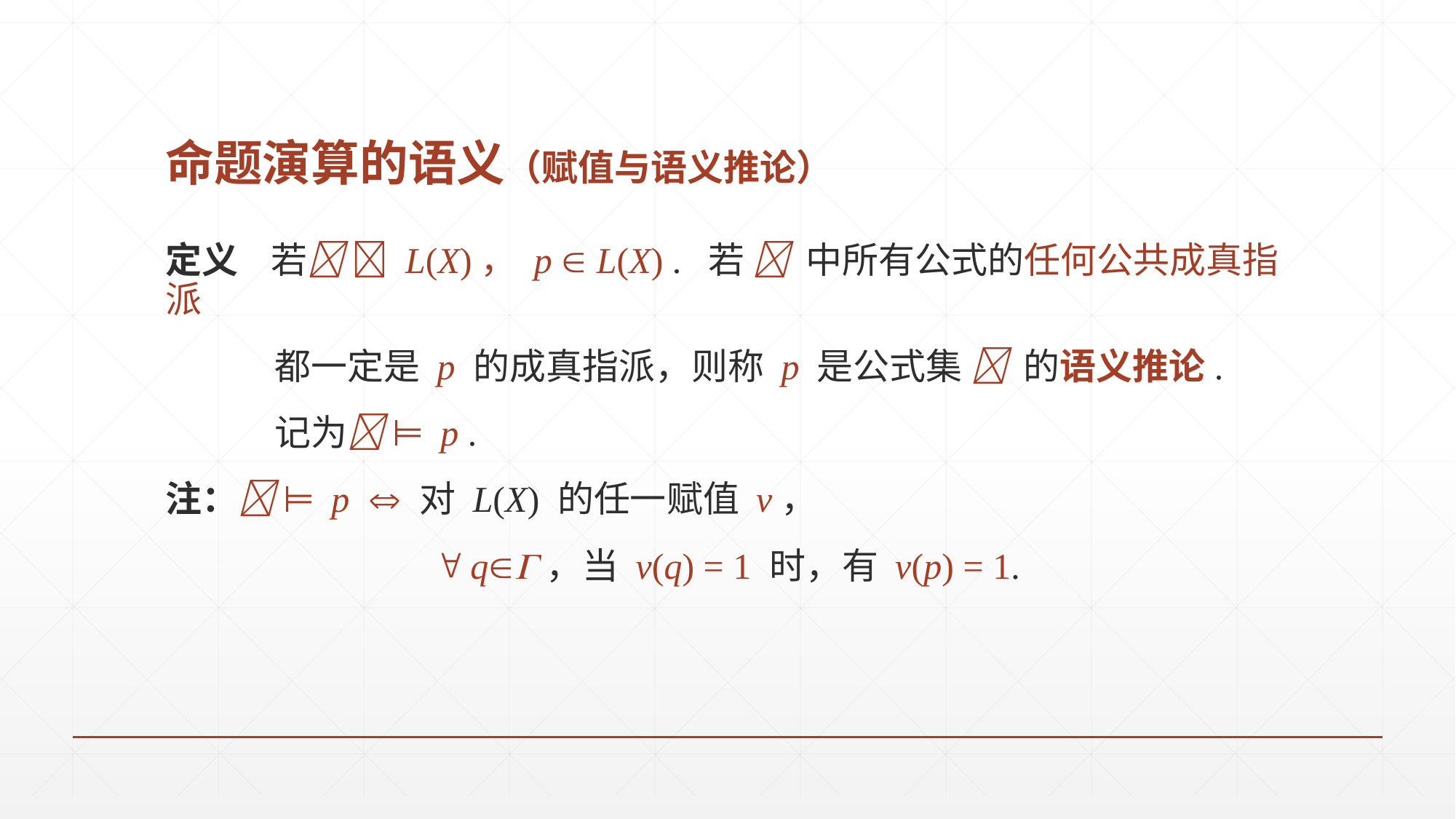

# 命题演算的语义（赋值与语义推论）
定义    若Γ ⊆ L(X)， p ∈ L(X) .  若 Γ  中所有公式的任何公共成真指派
	都一定是 p 的成真指派，则称 p 是公式集 Γ  的语义推论.
	记为Γ ⊨ p .
注：Γ ⊨ p  ⇔ 对 L(X) 的任一赋值 v，
∀ q∈Γ，当 v(q) = 1 时，有 v(p) = 1.